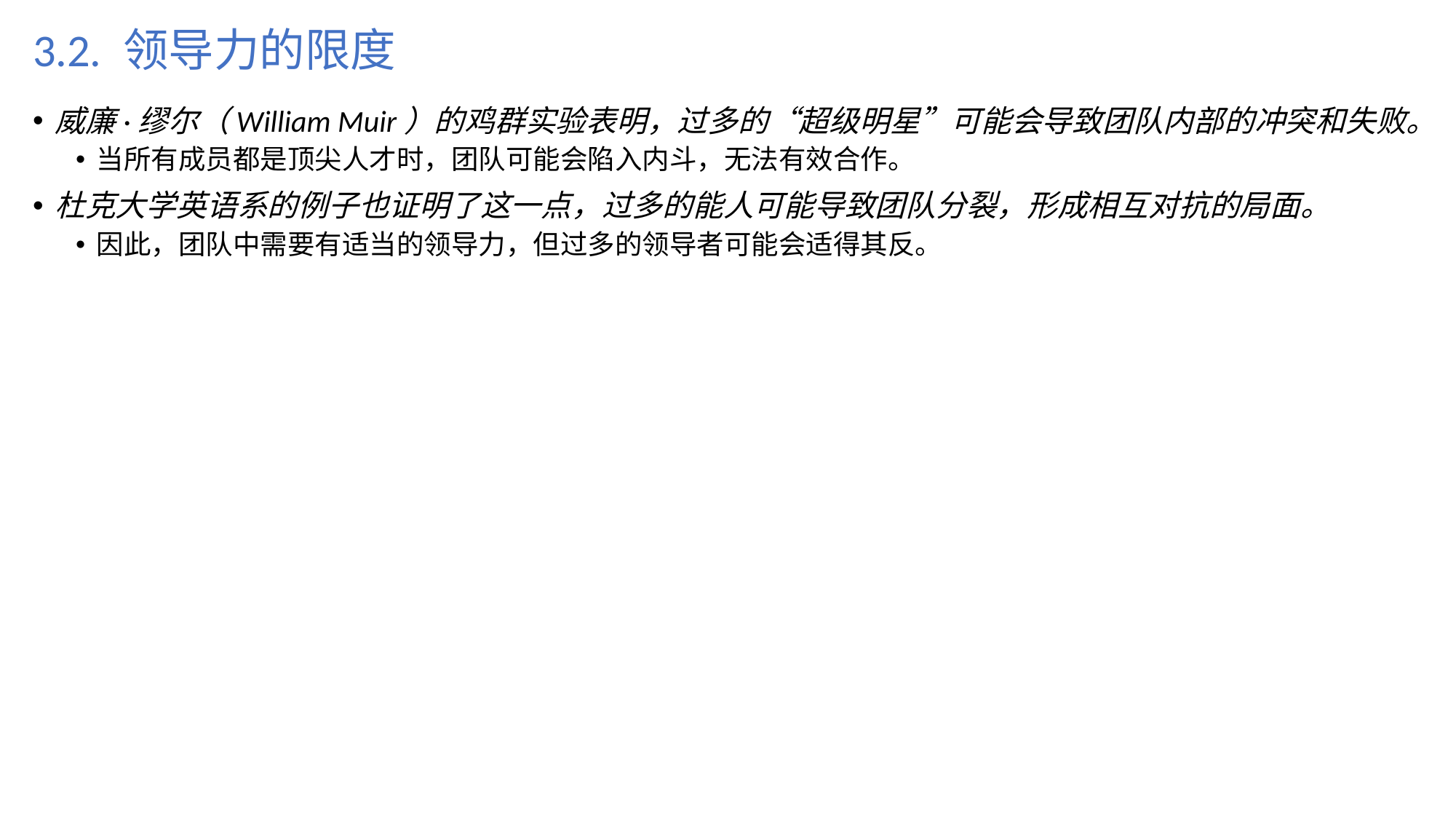

# 3.2. 领导力的限度
威廉·缪尔（William Muir）的鸡群实验表明，过多的“超级明星”可能会导致团队内部的冲突和失败。
当所有成员都是顶尖人才时，团队可能会陷入内斗，无法有效合作。
杜克大学英语系的例子也证明了这一点，过多的能人可能导致团队分裂，形成相互对抗的局面。
因此，团队中需要有适当的领导力，但过多的领导者可能会适得其反。